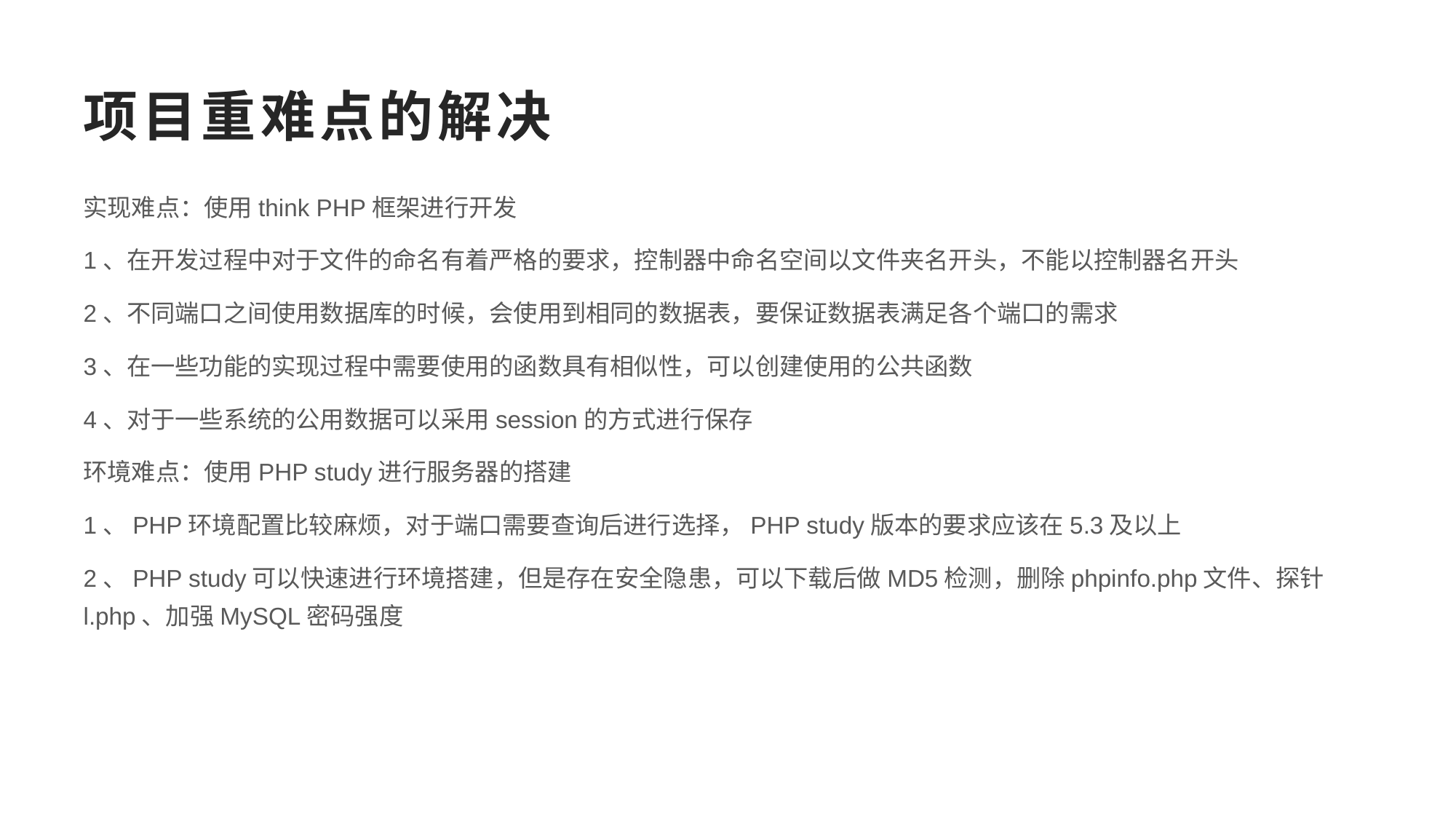

# 项目重难点的解决
实现难点：使用think PHP框架进行开发
1、在开发过程中对于文件的命名有着严格的要求，控制器中命名空间以文件夹名开头，不能以控制器名开头
2、不同端口之间使用数据库的时候，会使用到相同的数据表，要保证数据表满足各个端口的需求
3、在一些功能的实现过程中需要使用的函数具有相似性，可以创建使用的公共函数
4、对于一些系统的公用数据可以采用session的方式进行保存
环境难点：使用PHP study进行服务器的搭建
1、PHP环境配置比较麻烦，对于端口需要查询后进行选择，PHP study版本的要求应该在5.3及以上
2、PHP study可以快速进行环境搭建，但是存在安全隐患，可以下载后做MD5检测，删除phpinfo.php文件、探针 l.php、加强MySQL密码强度